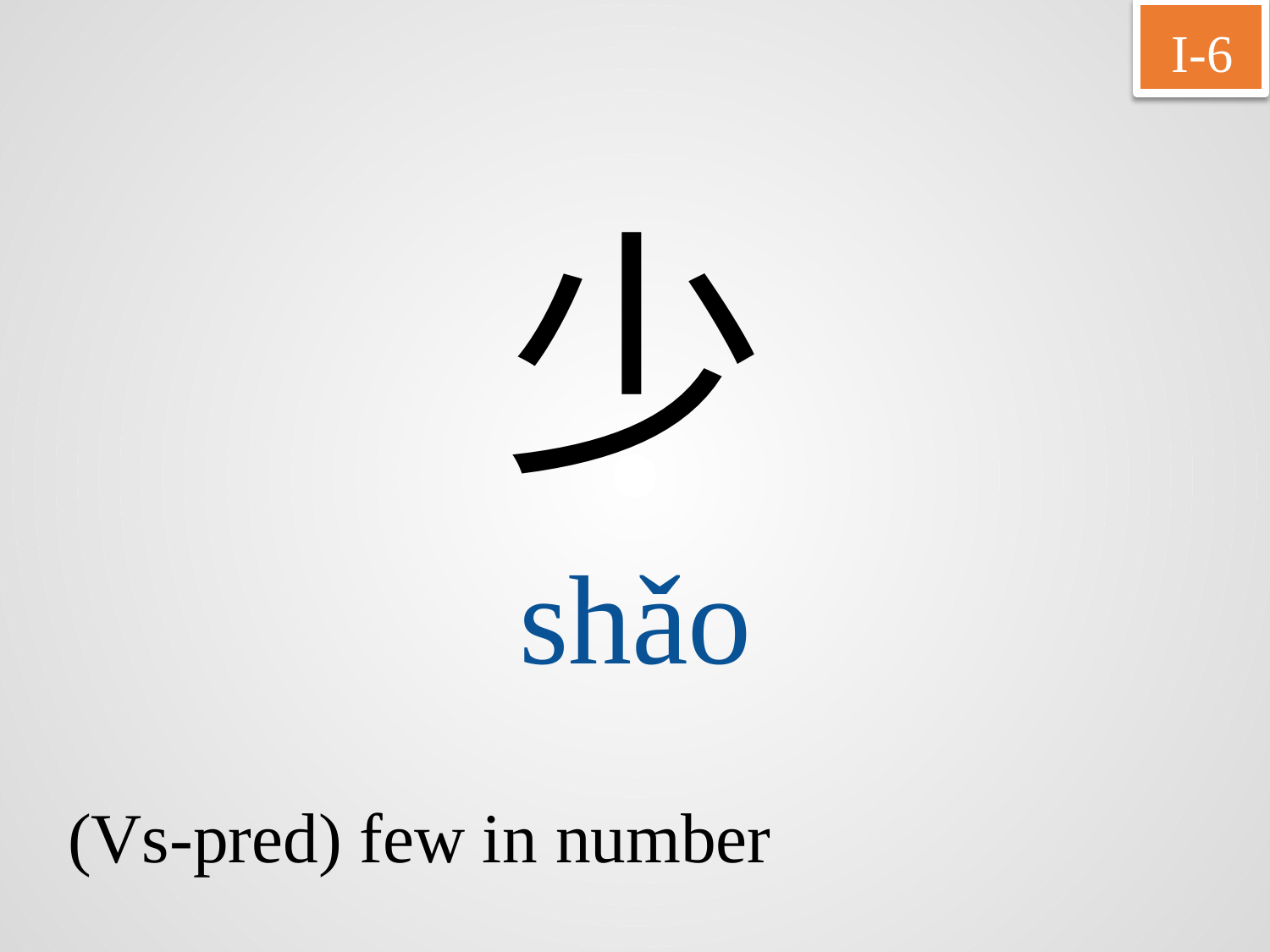

I-6

少
shǎo
(Vs-pred) few in number